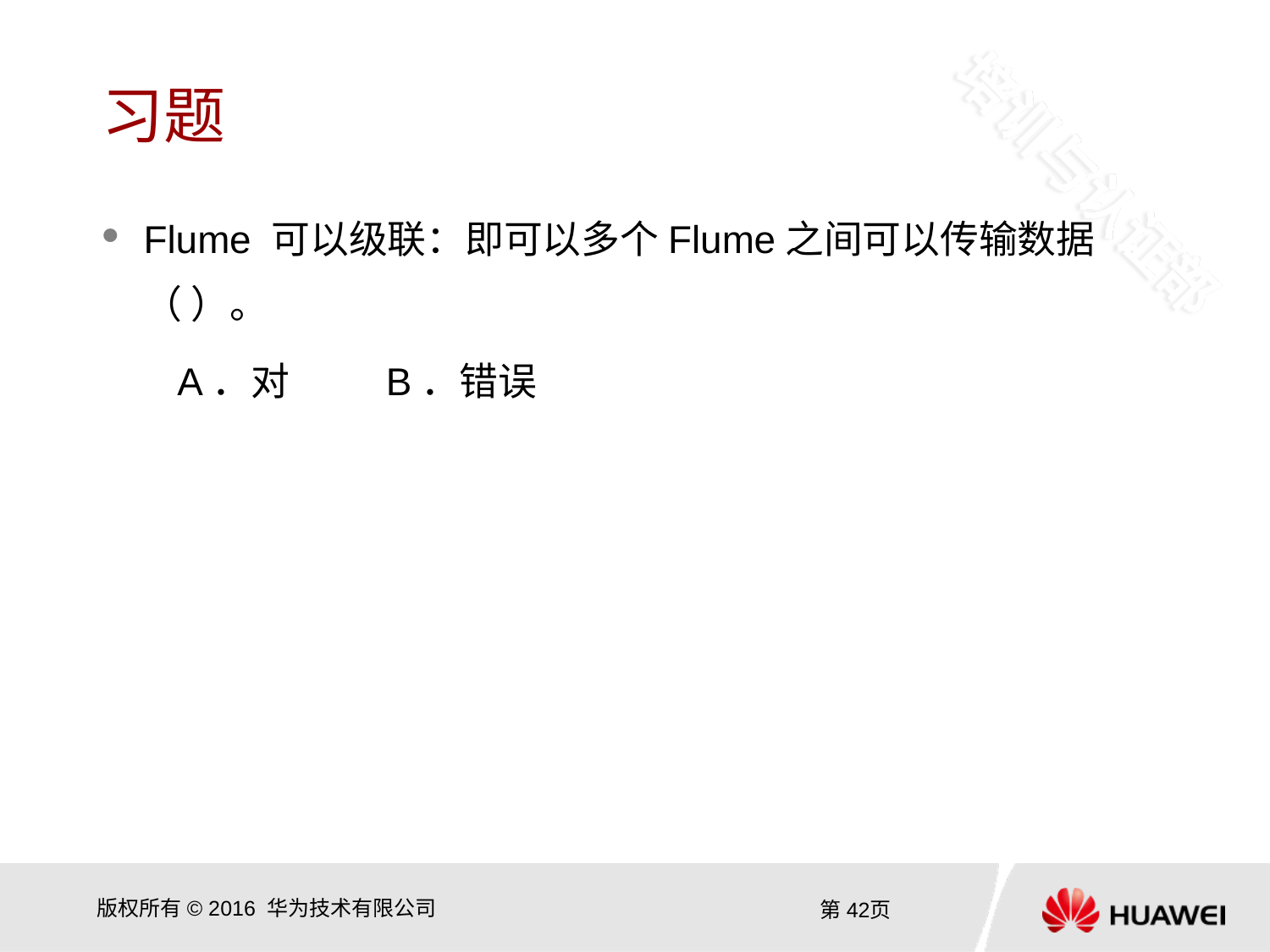

# 习题
Flume 可以级联：即可以多个Flume之间可以传输数据（ ）。
       A．对          B．错误